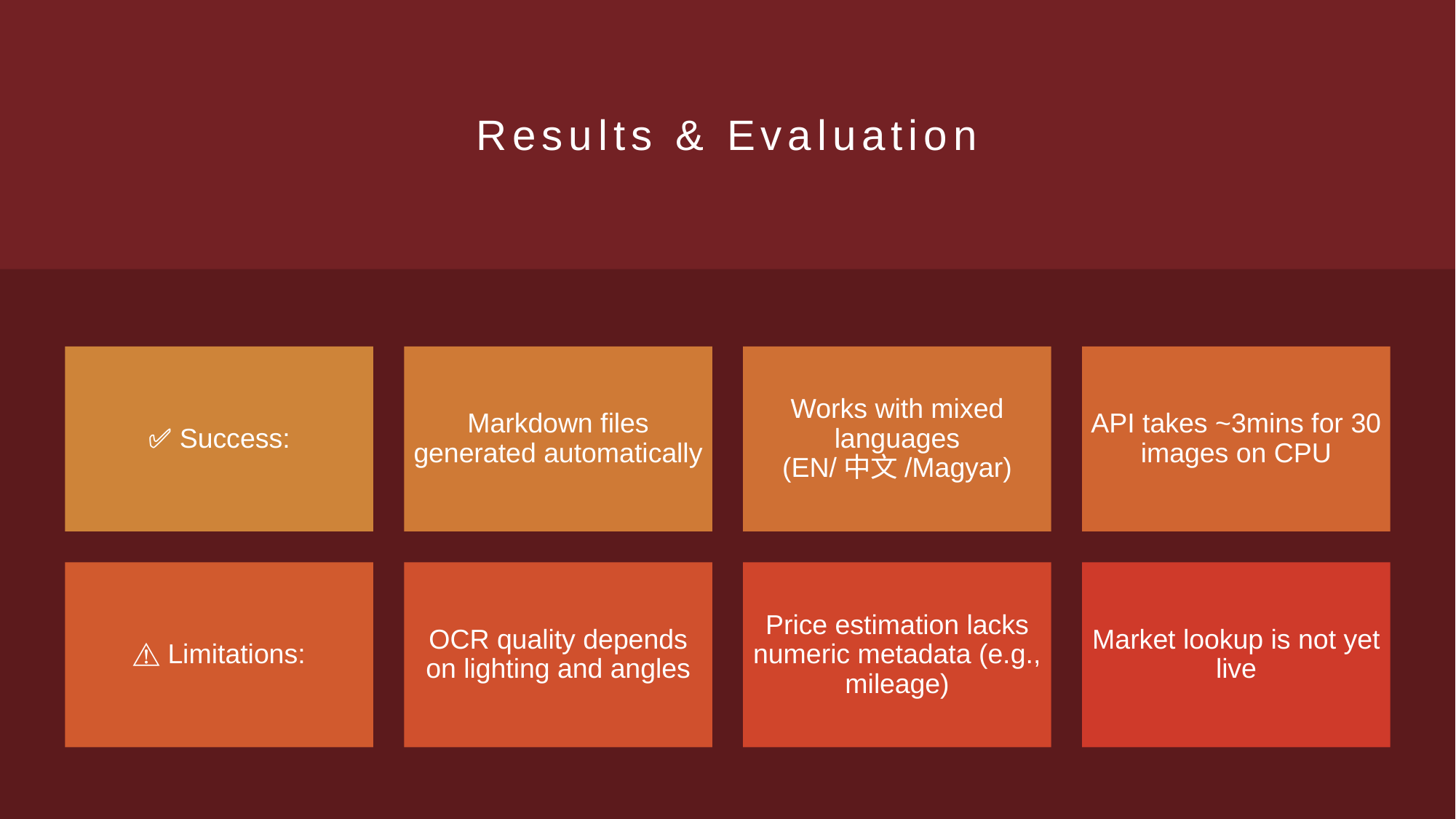

# Results & Evaluation

✅ Success:
Markdown files generated automatically
Works with mixed languages (EN/中文/Magyar)
API takes ~3mins for 30 images on CPU
⚠️ Limitations:
OCR quality depends on lighting and angles
Price estimation lacks numeric metadata (e.g., mileage)
Market lookup is not yet live